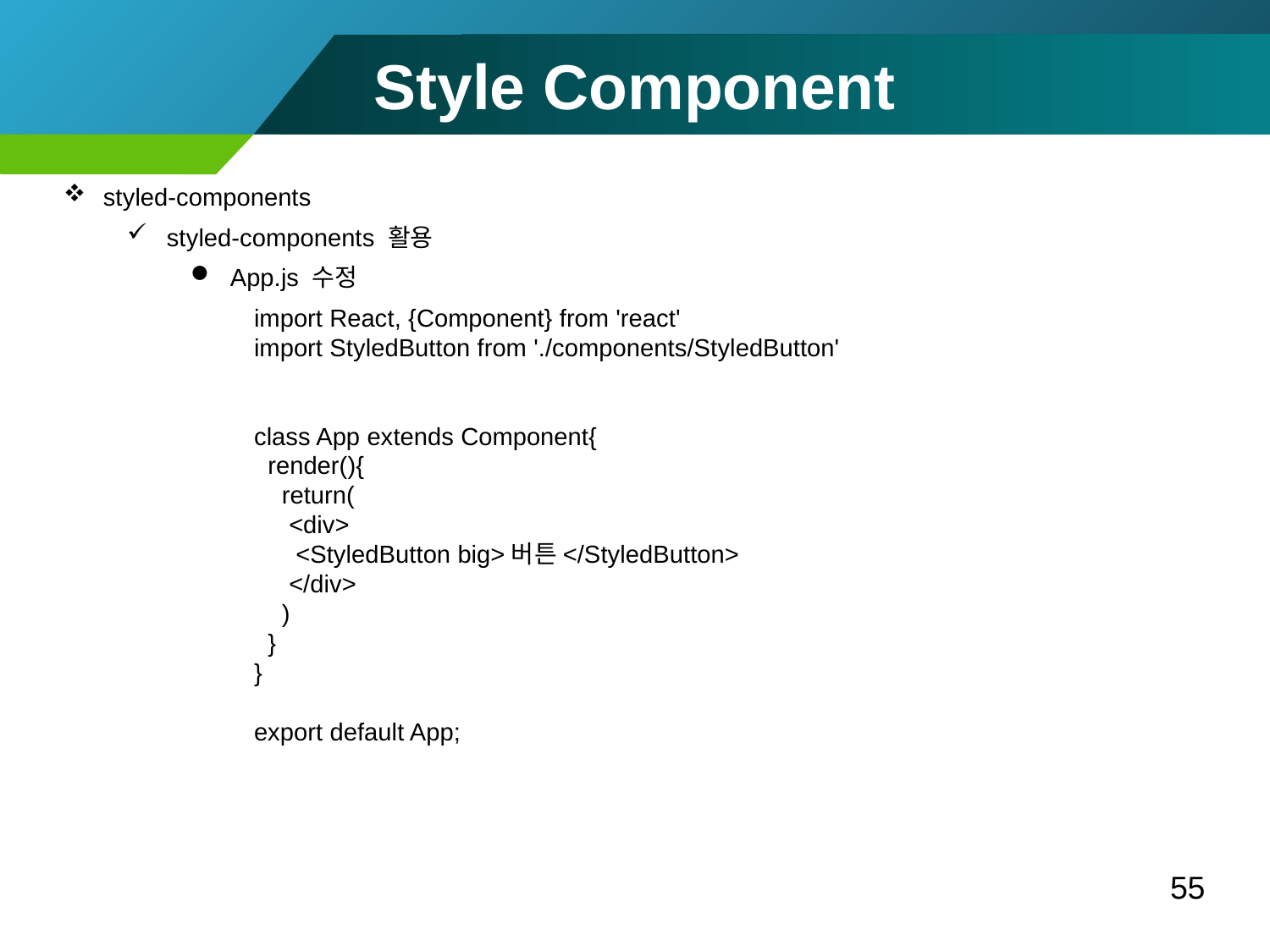

Style Component
styled-components
styled-components 활용
App.js 수정
import React, {Component} from 'react'
import StyledButton from './components/StyledButton'

class App extends Component{
  render(){
    return(
     <div>
      <StyledButton big>버튼</StyledButton>
     </div>
    )
  }
}

export default App;

55